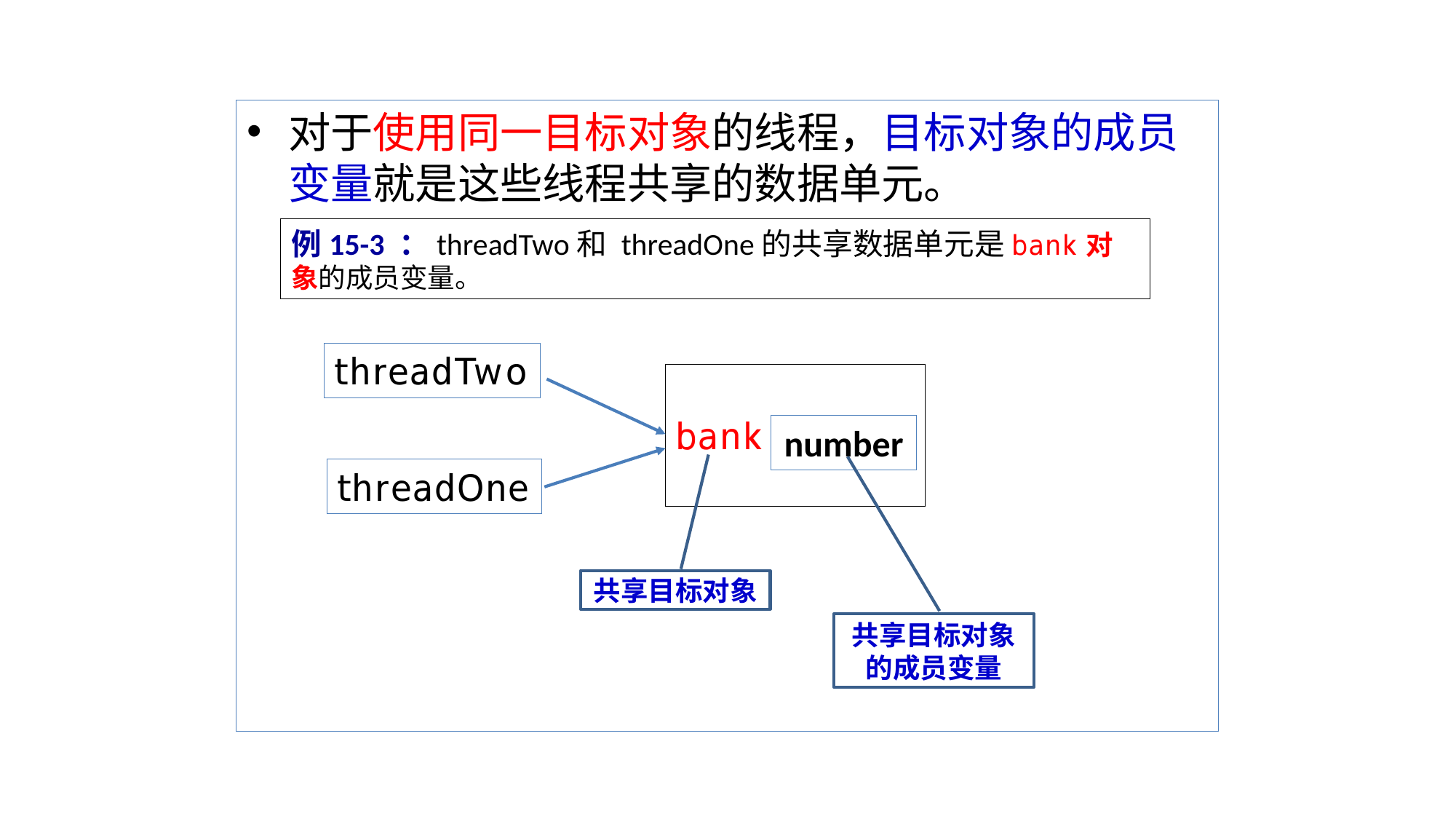

对于使用同一目标对象的线程，目标对象的成员变量就是这些线程共享的数据单元。

例15-3 ：threadTwo和 threadOne的共享数据单元是bank对象的成员变量。
threadTwo

bank

number
threadOne
共享目标对象
共享目标对象的成员变量
46